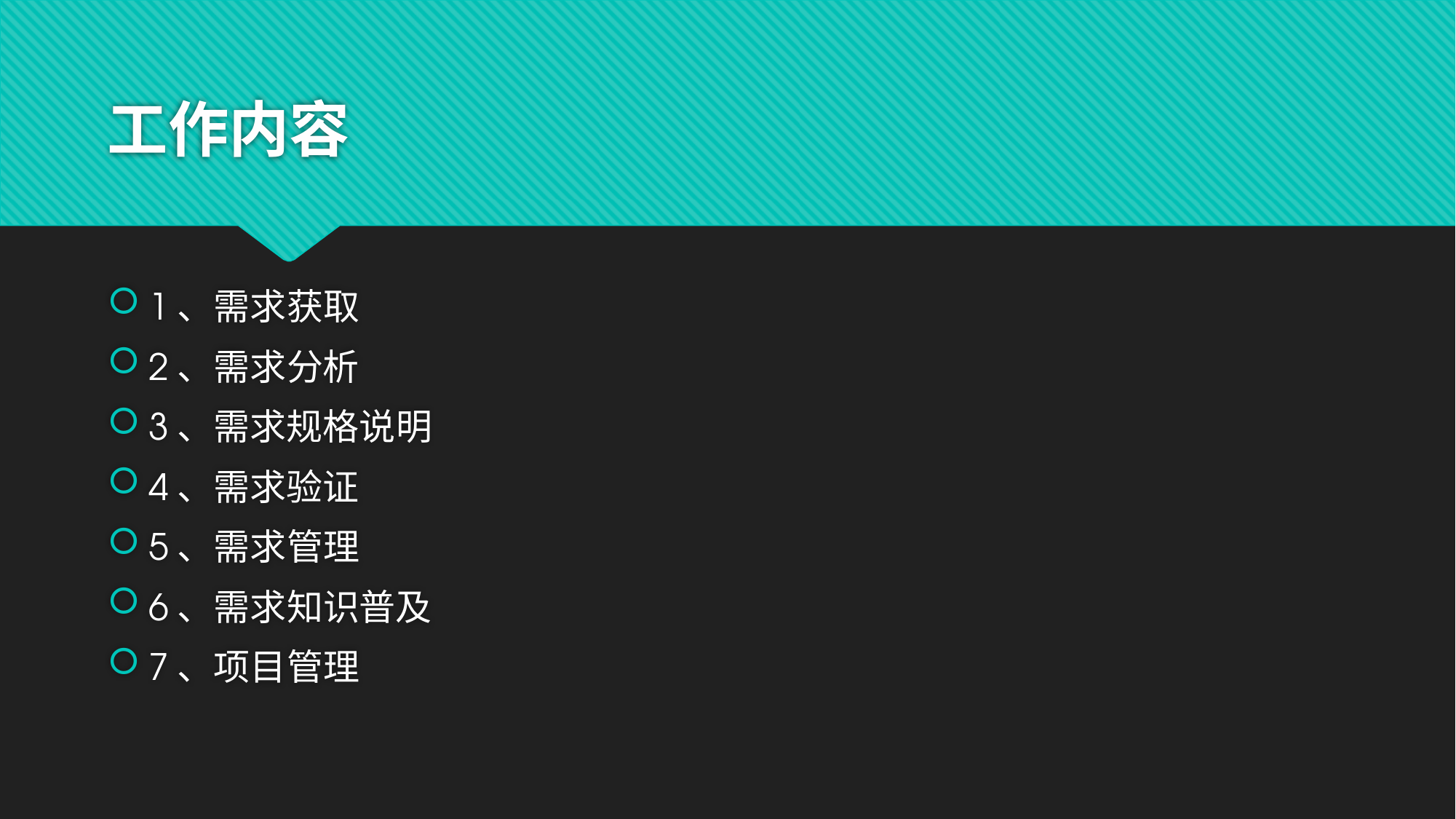

# 工作内容
1、需求获取
2、需求分析
3、需求规格说明
4、需求验证
5、需求管理
6、需求知识普及
7、项目管理